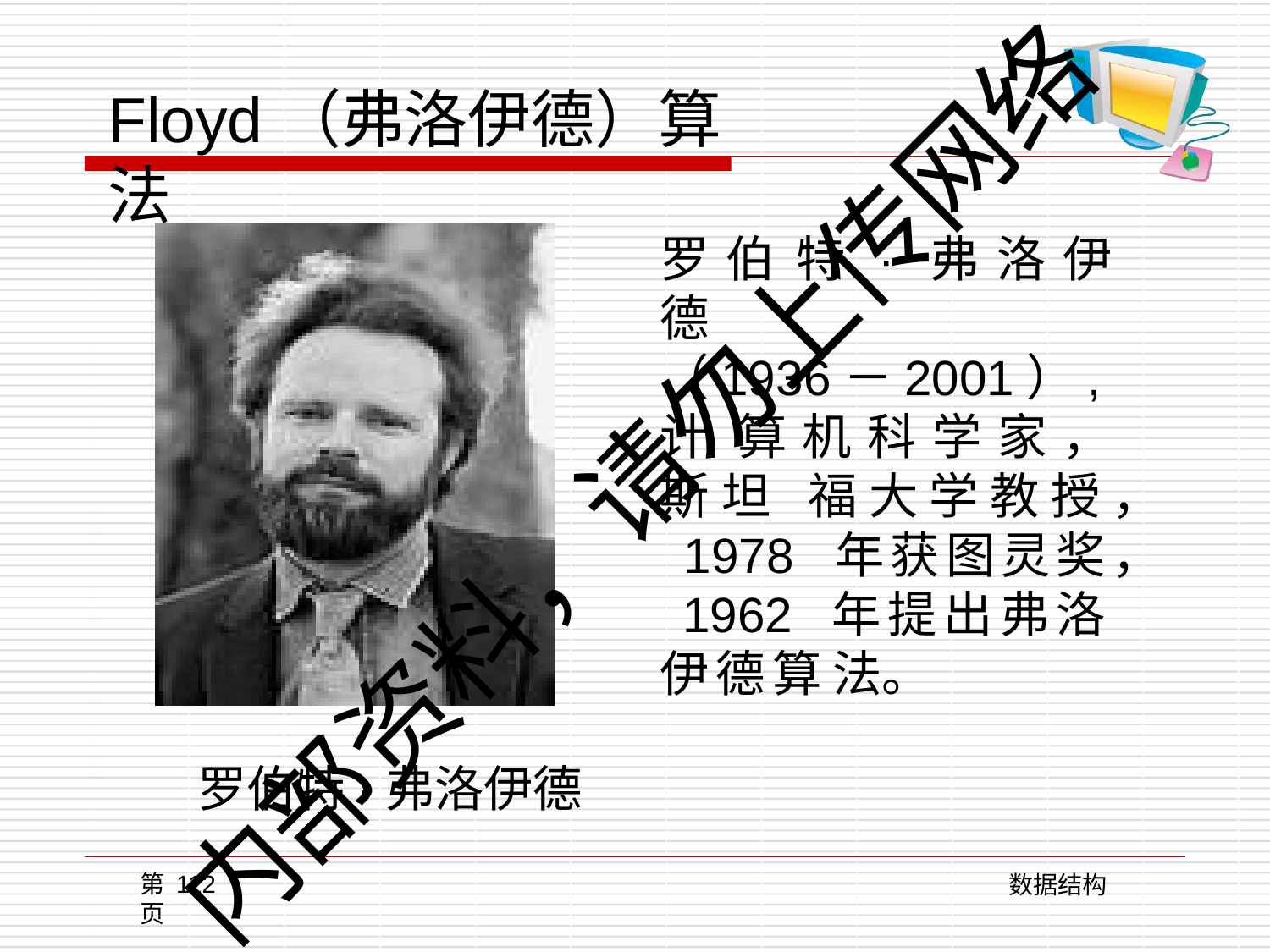

# Floyd（弗洛伊德）算法

罗伯 特 · 弗洛伊 德
（1936－2001）,计 算机科学家， 斯坦 福大学教授， 1978  年获图灵奖， 1962  年提出弗洛伊德算 法。

罗伯特·弗洛伊德
内部资料，请勿上传网络

第 112 页
数据结构